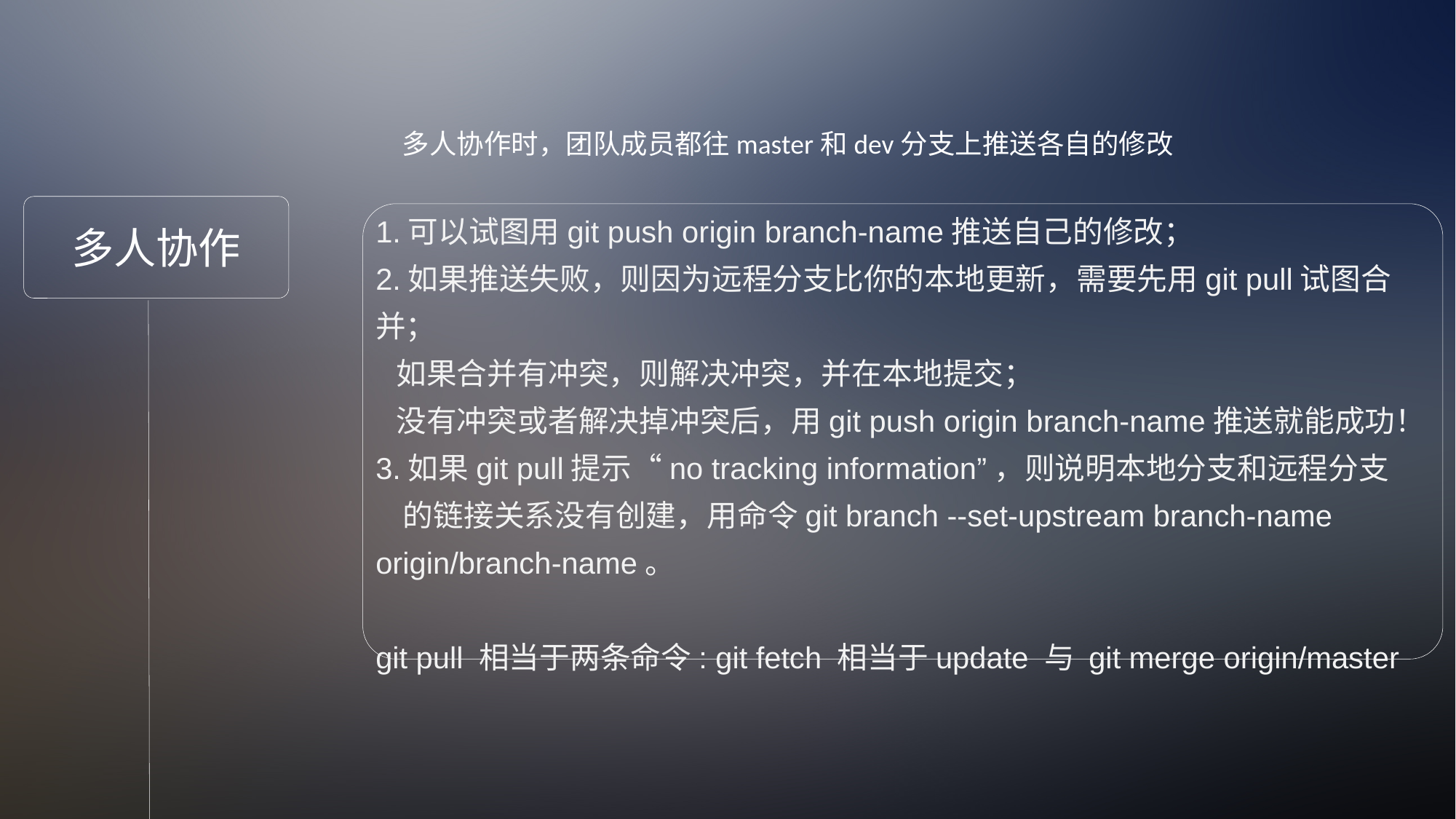

多人协作时，团队成员都往master和dev分支上推送各自的修改

1.可以试图用git push origin branch-name推送自己的修改；
2.如果推送失败，则因为远程分支比你的本地更新，需要先用git pull试图合并；
  如果合并有冲突，则解决冲突，并在本地提交；
  没有冲突或者解决掉冲突后，用git push origin branch-name推送就能成功！
3.如果git pull提示“no tracking information”，则说明本地分支和远程分支
   的链接关系没有创建，用命令git branch --set-upstream branch-name origin/branch-name。

git pull 相当于两条命令: git fetch 相当于update 与 git merge origin/master

多人协作